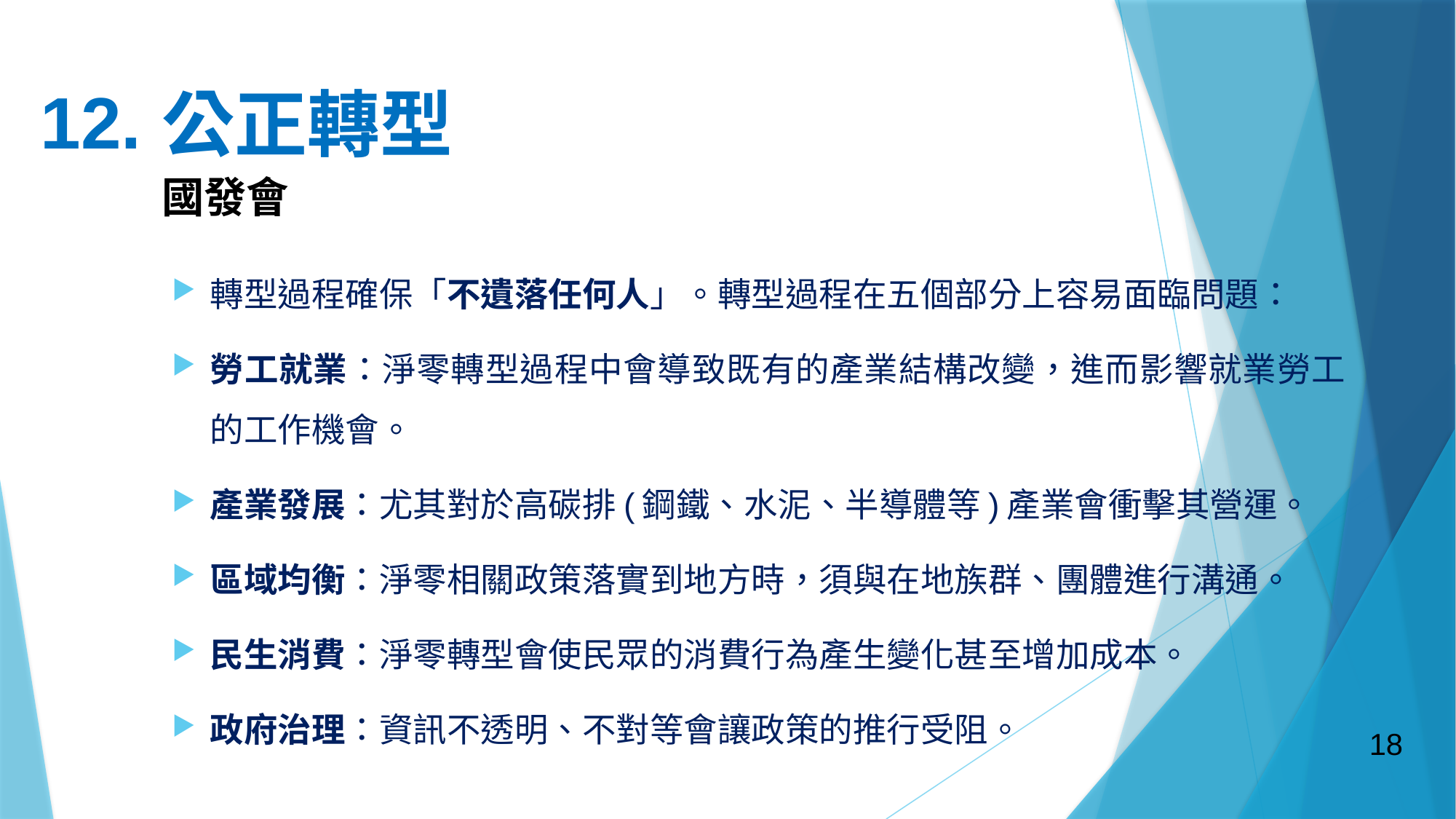

12.
# 公正轉型
國發會
轉型過程確保「不遺落任何人」。轉型過程在五個部分上容易面臨問題：
勞工就業：淨零轉型過程中會導致既有的產業結構改變，進而影響就業勞工的工作機會。
產業發展：尤其對於高碳排(鋼鐵、水泥、半導體等)產業會衝擊其營運。
區域均衡：淨零相關政策落實到地方時，須與在地族群、團體進行溝通。
民生消費：淨零轉型會使民眾的消費行為產生變化甚至增加成本。
政府治理：資訊不透明、不對等會讓政策的推行受阻。
18